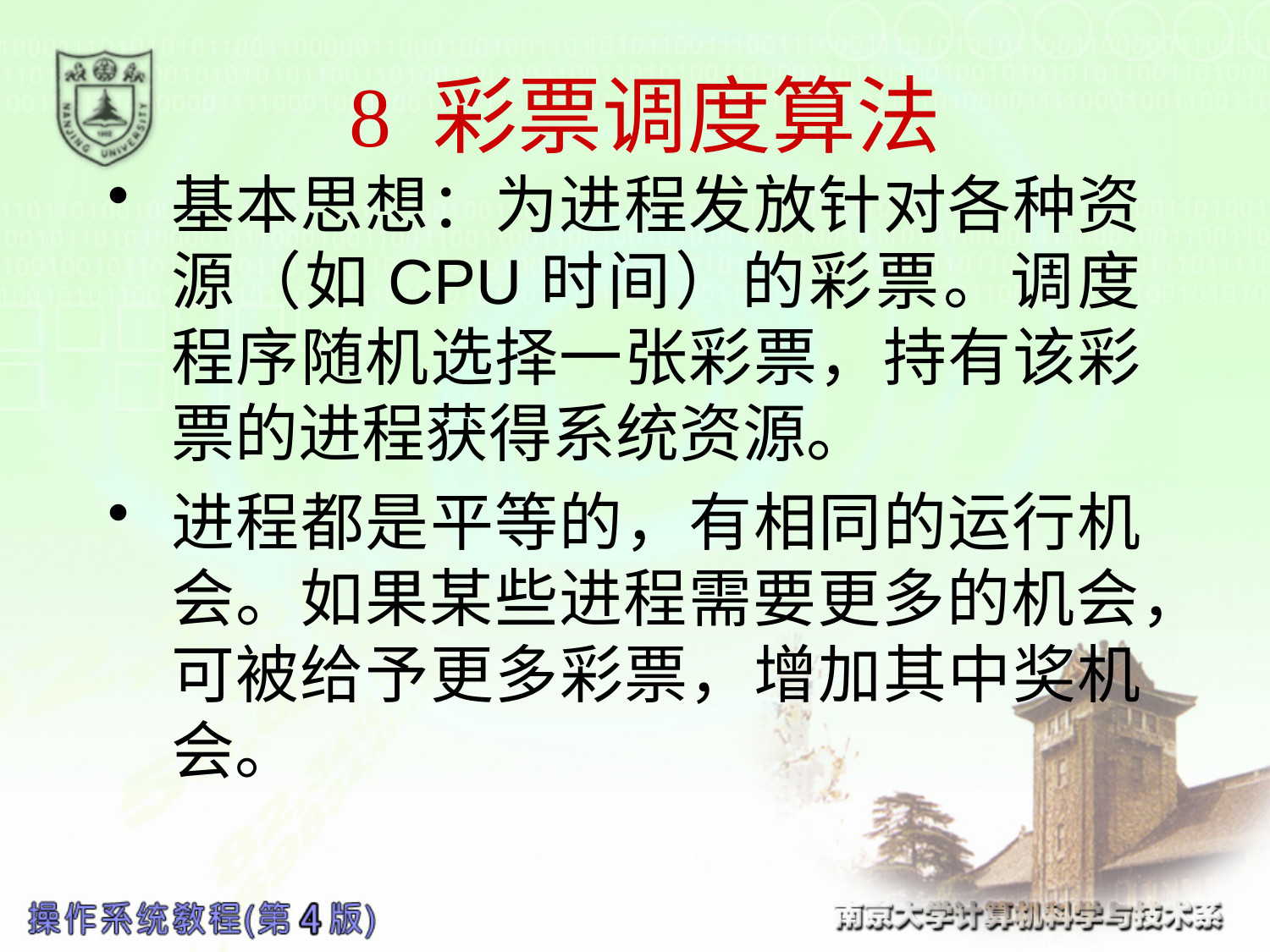

8 彩票调度算法
基本思想：为进程发放针对各种资源（如CPU时间）的彩票。调度程序随机选择一张彩票，持有该彩票的进程获得系统资源。
进程都是平等的，有相同的运行机会。如果某些进程需要更多的机会，可被给予更多彩票，增加其中奖机会。